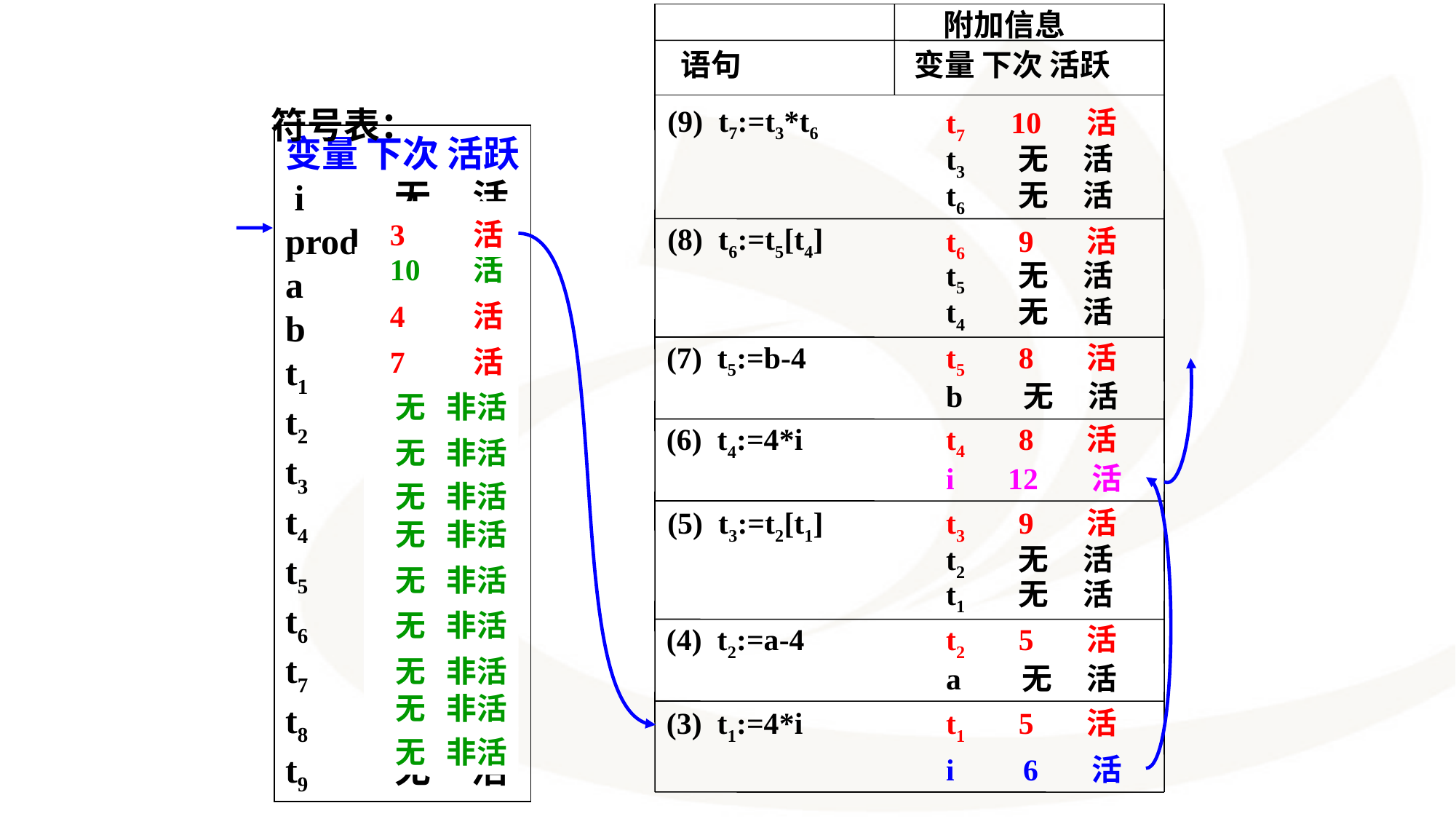

附加信息
 语句                         变量 下次 活跃

符号表：
变量 下次 活跃
 i         无     活
prod    无     活
a         无     活
b         无     活
t1         无     活
t2         无     活
t3         无     活
t4         无     活
t5         无     活
t6         无     活
t7         无     活
t8         无     活
t9         无     活
  14      活
  无   非活
  12      活
  10      活
  无   非活
  10      活
  11      活
  无   非活
  无   非活
13      活
(9)  t7:=t3*t6
 t7      10     活
 t3      无     活
 t6      无     活
  6        活

  3        活
(8)  t6:=t5[t4]
 t6       9      活

 t5      无     活
 t4      无     活
  4        活

(7)  t5:=b-4
 t5       8      活
  7        活

 b       无     活
  5        活
  无   非活

(6)  t4:=4*i
 t4       8      活
  5        活
  无   非活
 i       12      活
  无   非活
  9        活

(5)  t3:=t2[t1]
 t3       9      活
  8        活
  无   非活
 t2      无     活
  8        活
  无   非活
 t1      无     活

  9        活
  无   非活
(4)  t2:=a-4
 t2       5      活
  无   非活
 a       无     活

(3)  t1:=4*i
 t1       5      活
 i         6      活
23